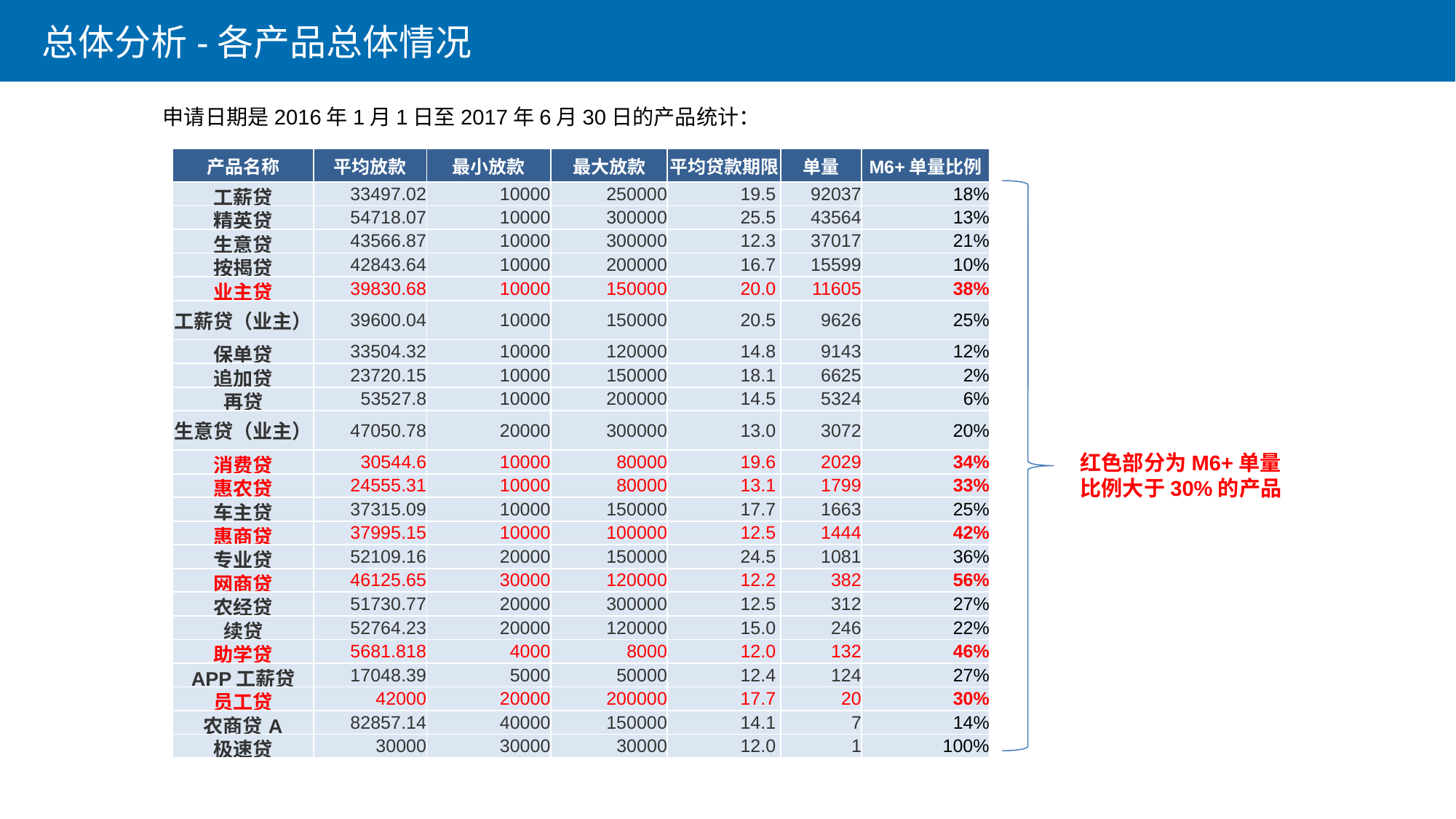

总体分析-各产品总体情况
申请日期是2016年1月1日至2017年6月30日的产品统计：
| 产品名称 | 平均放款 | 最小放款 | 最大放款 | 平均贷款期限 | 单量 | M6+单量比例 |
| --- | --- | --- | --- | --- | --- | --- |
| 工薪贷 | 33497.02 | 10000 | 250000 | 19.5 | 92037 | 18% |
| 精英贷 | 54718.07 | 10000 | 300000 | 25.5 | 43564 | 13% |
| 生意贷 | 43566.87 | 10000 | 300000 | 12.3 | 37017 | 21% |
| 按揭贷 | 42843.64 | 10000 | 200000 | 16.7 | 15599 | 10% |
| 业主贷 | 39830.68 | 10000 | 150000 | 20.0 | 11605 | 38% |
| 工薪贷（业主） | 39600.04 | 10000 | 150000 | 20.5 | 9626 | 25% |
| 保单贷 | 33504.32 | 10000 | 120000 | 14.8 | 9143 | 12% |
| 追加贷 | 23720.15 | 10000 | 150000 | 18.1 | 6625 | 2% |
| 再贷 | 53527.8 | 10000 | 200000 | 14.5 | 5324 | 6% |
| 生意贷（业主） | 47050.78 | 20000 | 300000 | 13.0 | 3072 | 20% |
| 消费贷 | 30544.6 | 10000 | 80000 | 19.6 | 2029 | 34% |
| 惠农贷 | 24555.31 | 10000 | 80000 | 13.1 | 1799 | 33% |
| 车主贷 | 37315.09 | 10000 | 150000 | 17.7 | 1663 | 25% |
| 惠商贷 | 37995.15 | 10000 | 100000 | 12.5 | 1444 | 42% |
| 专业贷 | 52109.16 | 20000 | 150000 | 24.5 | 1081 | 36% |
| 网商贷 | 46125.65 | 30000 | 120000 | 12.2 | 382 | 56% |
| 农经贷 | 51730.77 | 20000 | 300000 | 12.5 | 312 | 27% |
| 续贷 | 52764.23 | 20000 | 120000 | 15.0 | 246 | 22% |
| 助学贷 | 5681.818 | 4000 | 8000 | 12.0 | 132 | 46% |
| APP工薪贷 | 17048.39 | 5000 | 50000 | 12.4 | 124 | 27% |
| 员工贷 | 42000 | 20000 | 200000 | 17.7 | 20 | 30% |
| 农商贷A | 82857.14 | 40000 | 150000 | 14.1 | 7 | 14% |
| 极速贷 | 30000 | 30000 | 30000 | 12.0 | 1 | 100% |

红色部分为M6+单量比例大于30%的产品